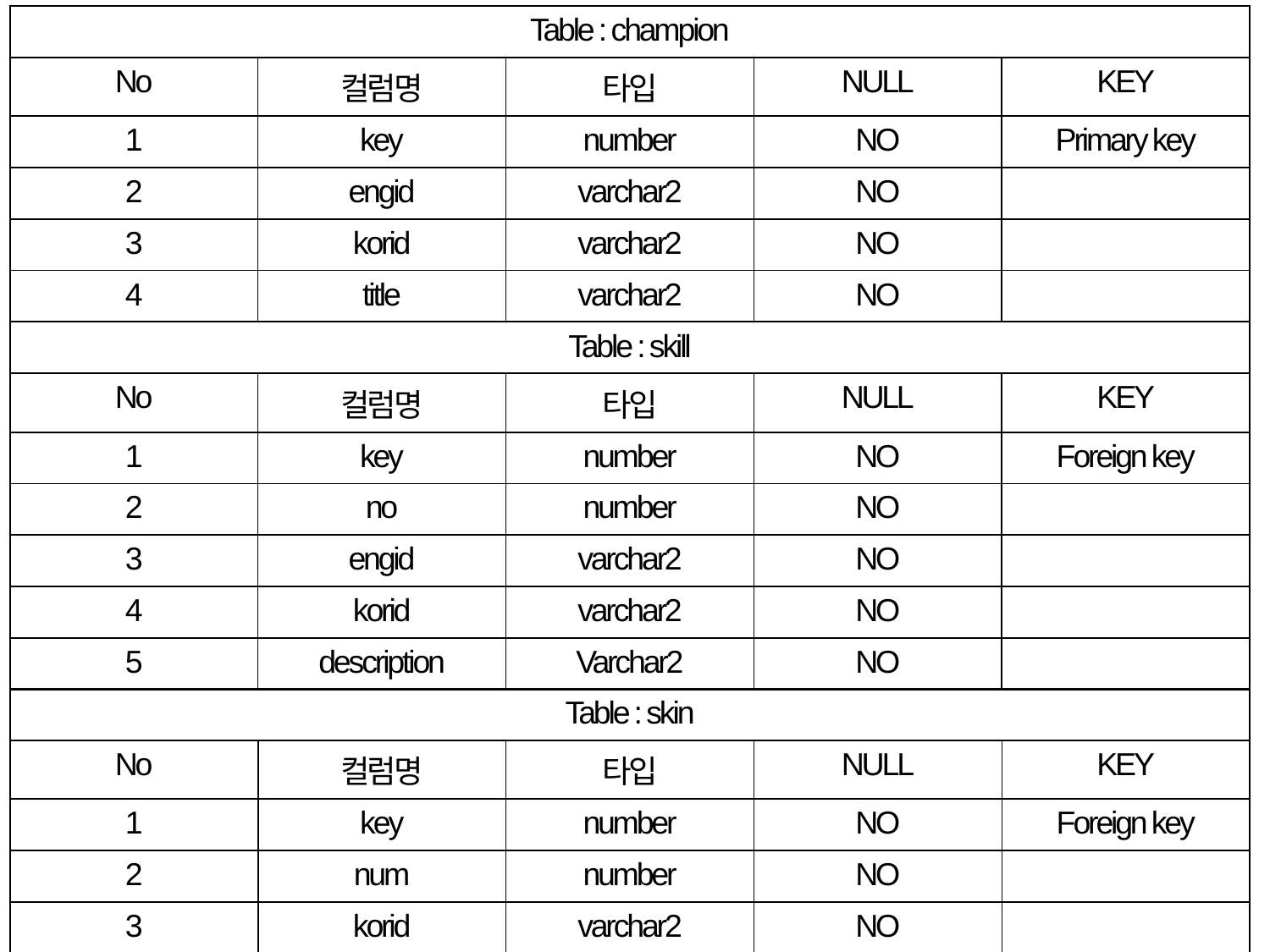

| Table : champion |  |  |  |  |
| --- | --- | --- | --- | --- |
| No | 컬럼명 | 타입 | NULL | KEY |
| 1 | key | number | NO | Primary key |
| 2 | engid | varchar2 | NO |  |
| 3 | korid | varchar2 | NO |  |
| 4 | title | varchar2 | NO |  |
| Table : skill |  |  |  |  |
| --- | --- | --- | --- | --- |
| No | 컬럼명 | 타입 | NULL | KEY |
| 1 | key | number | NO | Foreign key |
| 2 | no | number | NO |  |
| 3 | engid | varchar2 | NO |  |
| 4 | korid | varchar2 | NO |  |
| 5 | description | Varchar2 | NO |  |
| Table : skin |  |  |  |  |
| --- | --- | --- | --- | --- |
| No | 컬럼명 | 타입 | NULL | KEY |
| 1 | key | number | NO | Foreign key |
| 2 | num | number | NO |  |
| 3 | korid | varchar2 | NO |  |